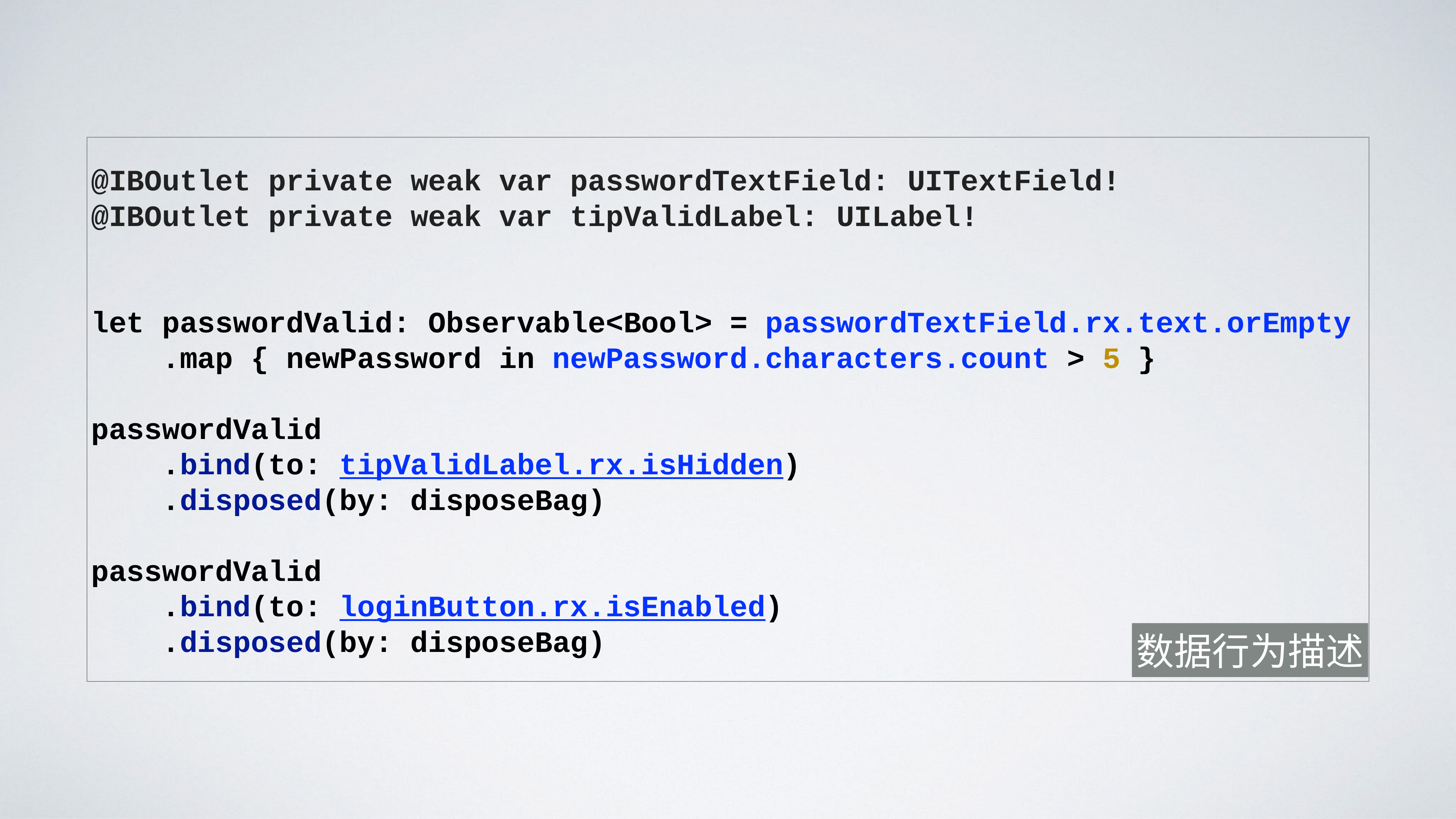

@IBOutlet private weak var passwordTextField: UITextField!
@IBOutlet private weak var tipValidLabel: UILabel!

let passwordValid: Observable<Bool> = passwordTextField.rx.text.orEmpty
    .map { newPassword in newPassword.characters.count > 5 }

passwordValid
    .bind(to: tipValidLabel.rx.isHidden)
    .disposed(by: disposeBag)

passwordValid
    .bind(to: loginButton.rx.isEnabled)
    .disposed(by: disposeBag)
数据行为描述